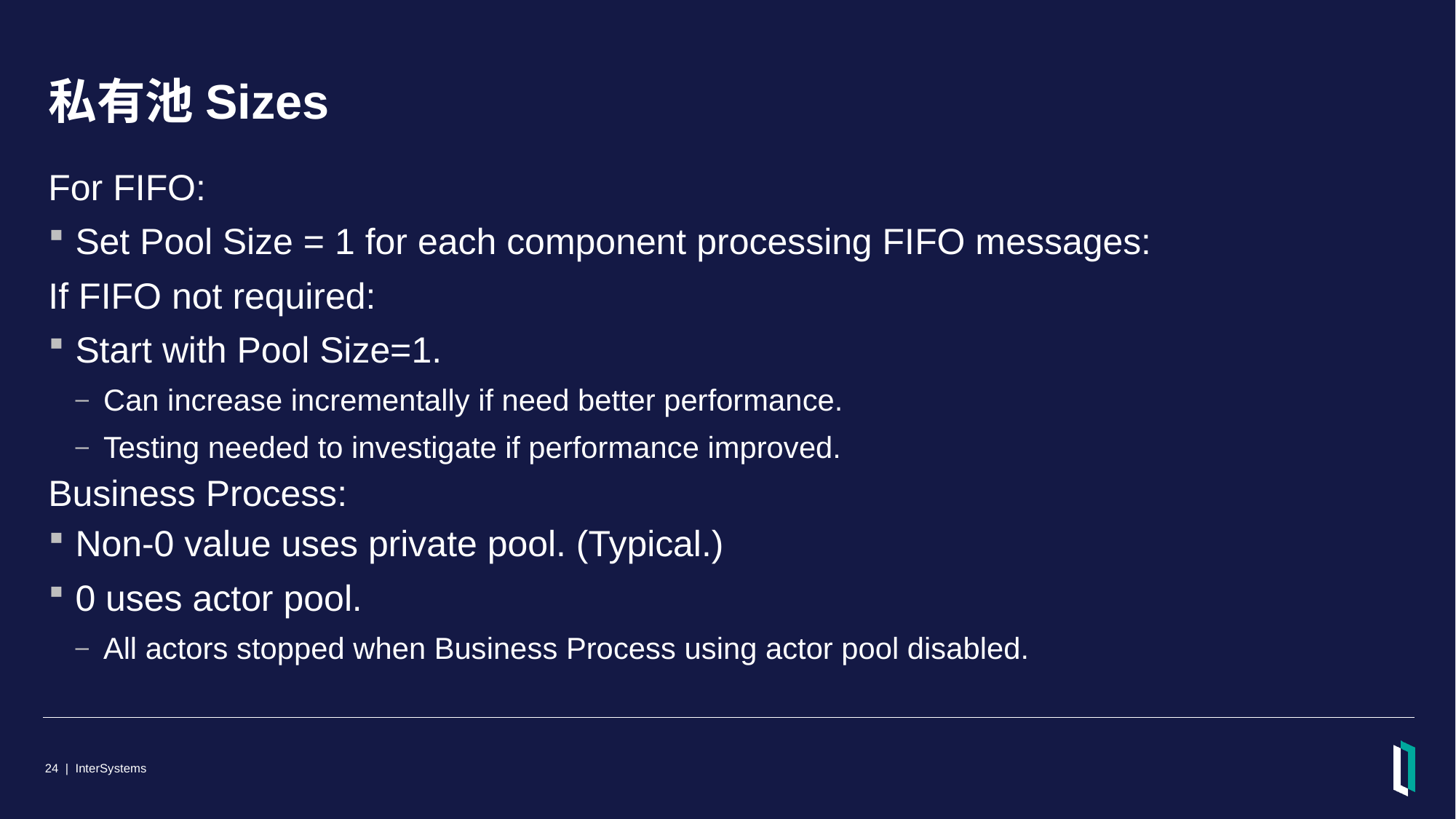

# 私有池Sizes
For FIFO:
Set Pool Size = 1 for each component processing FIFO messages:
If FIFO not required:
Start with Pool Size=1.
Can increase incrementally if need better performance.
Testing needed to investigate if performance improved.
Business Process:
Non-0 value uses private pool. (Typical.)
0 uses actor pool.
All actors stopped when Business Process using actor pool disabled.